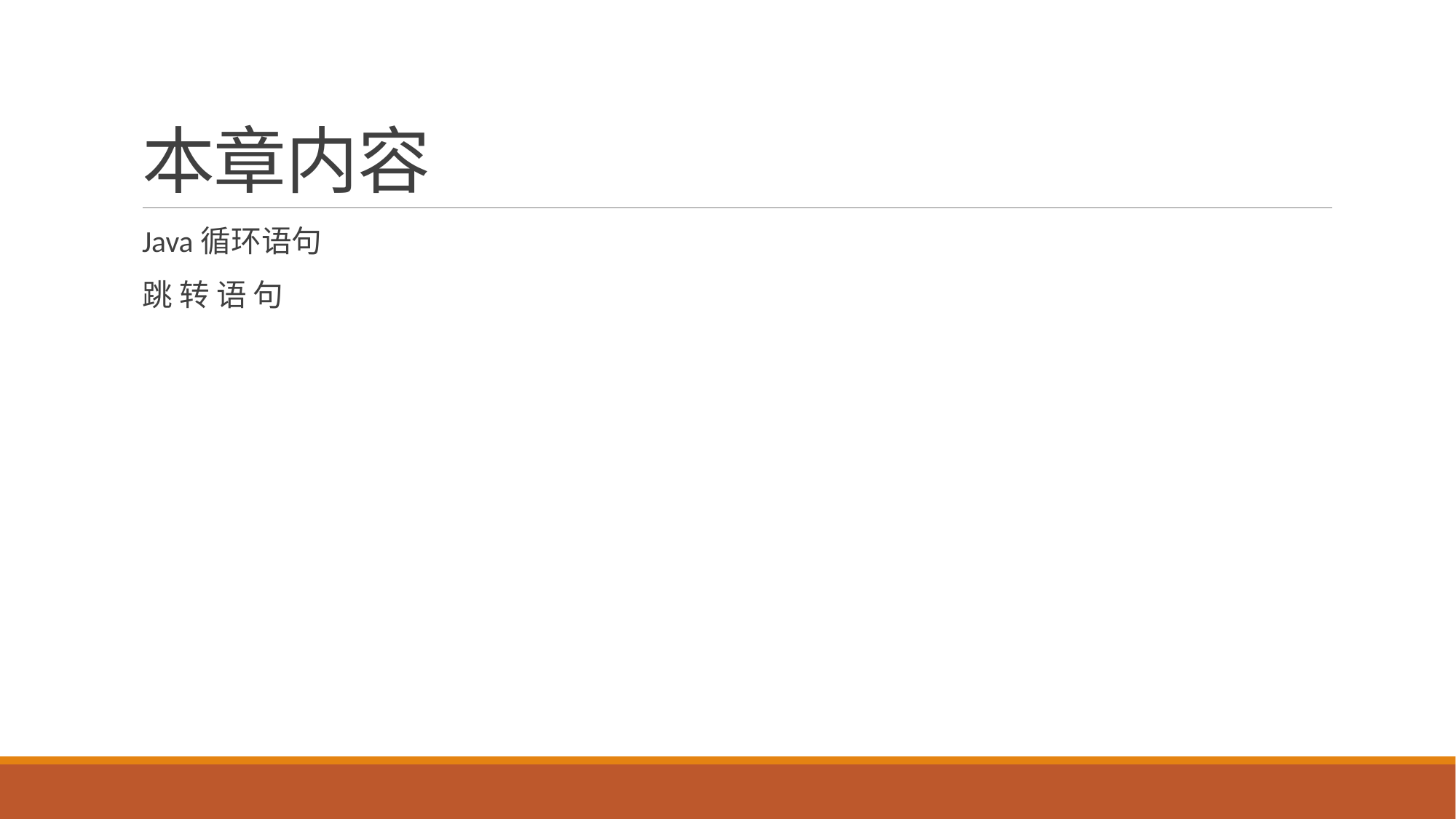

# 本章内容
Java循环语句
跳 转 语 句